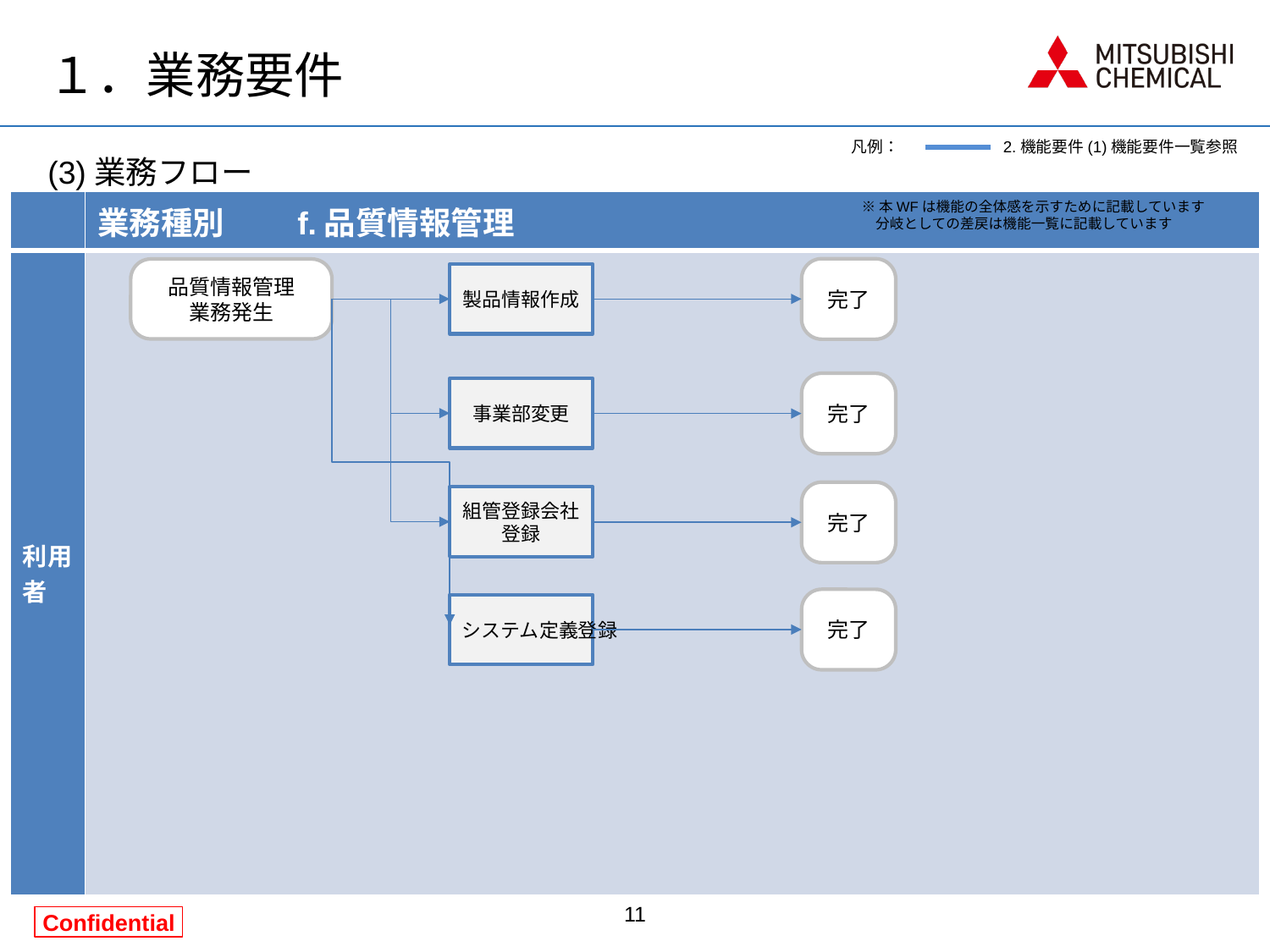

# １．業務要件
凡例：
2.機能要件(1)機能要件一覧参照
(3)業務フロー
|  | 業務種別　　f.品質情報管理 |
| --- | --- |
| 利用者 |  |
※本WFは機能の全体感を示すために記載しています
　分岐としての差戻は機能一覧に記載しています
完了
品質情報管理
業務発生
製品情報作成
完了
事業部変更
完了
組管登録会社
登録
完了
システム定義登録
11